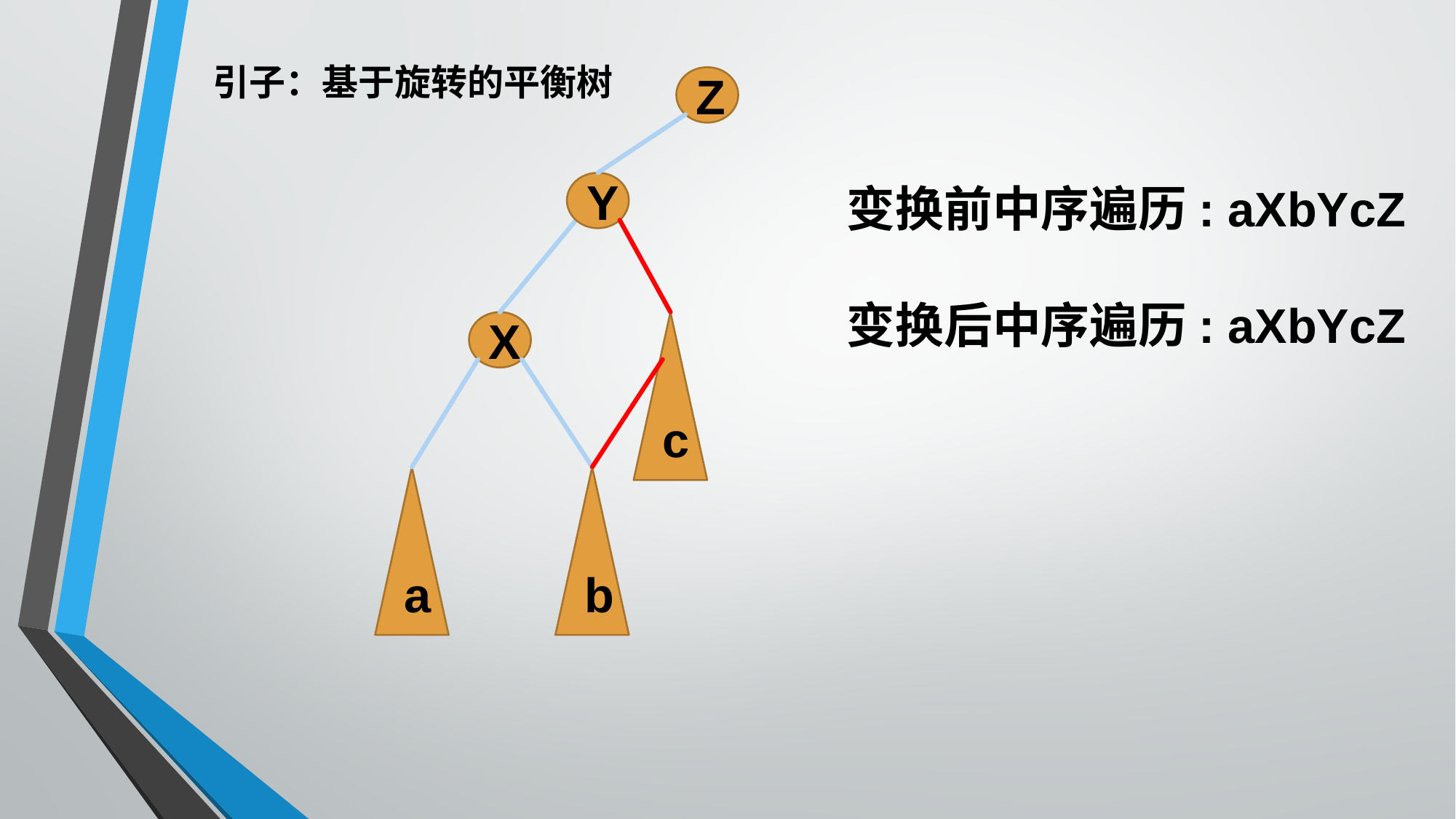

引子：基于旋转的平衡树
Z
Y
c
变换前中序遍历: aXbYcZ
变换后中序遍历: aXbYcZ
X
a
b